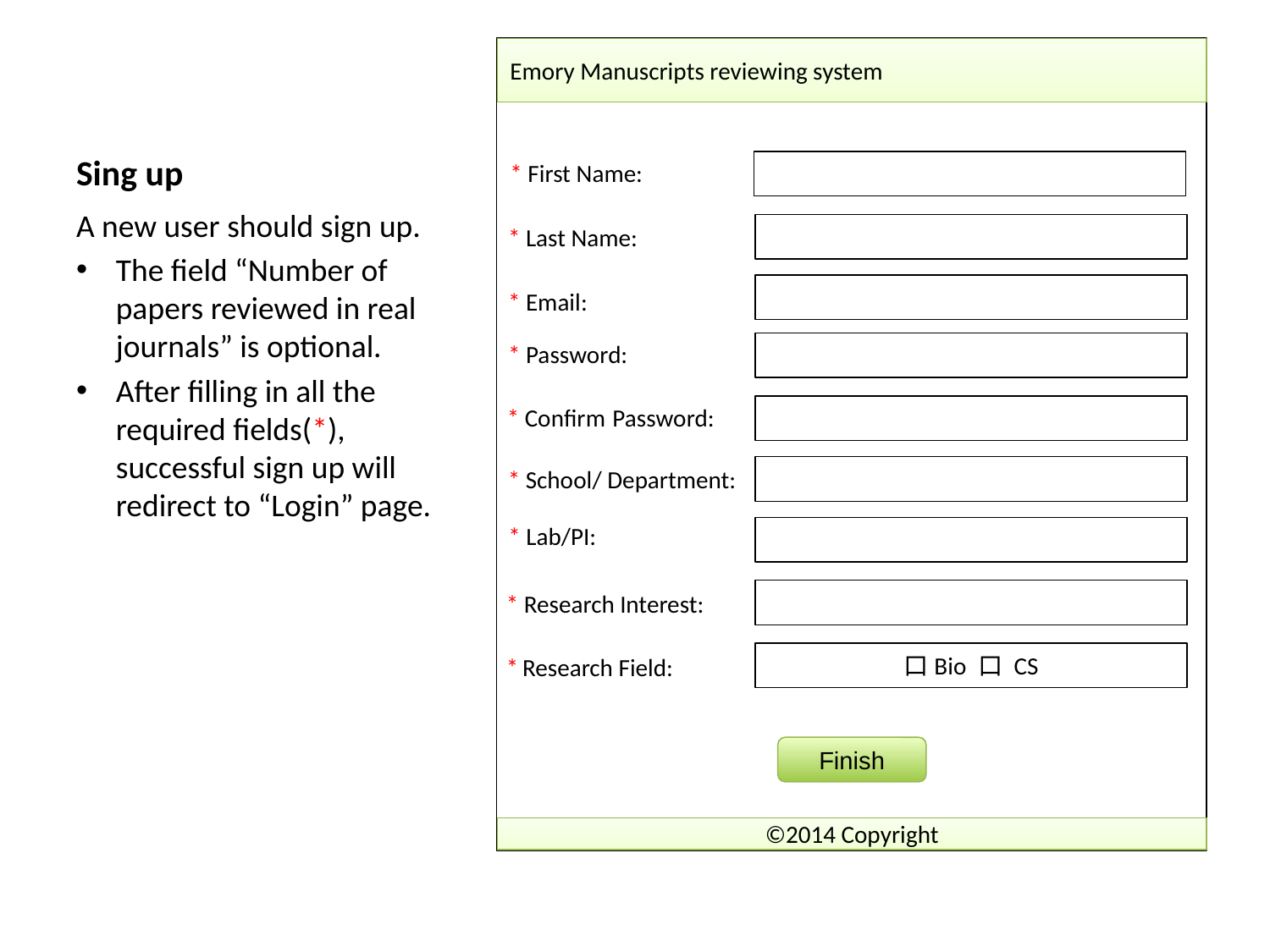

# Sing up
Emory Manuscripts reviewing system
Emory Manuscripts reviewing system
* First Name:

A new user should sign up.
The field “Number of papers reviewed in real journals” is optional.
After filling in all the required fields(*), successful sign up will redirect to “Login” page.

* Last Name:

* Email:

* Password:

* Confirm Password:

* School/ Department:

* Lab/PI:

* Research Interest:

* Research Field:
口Bio 口 CS
Finish
©2014 Copyright